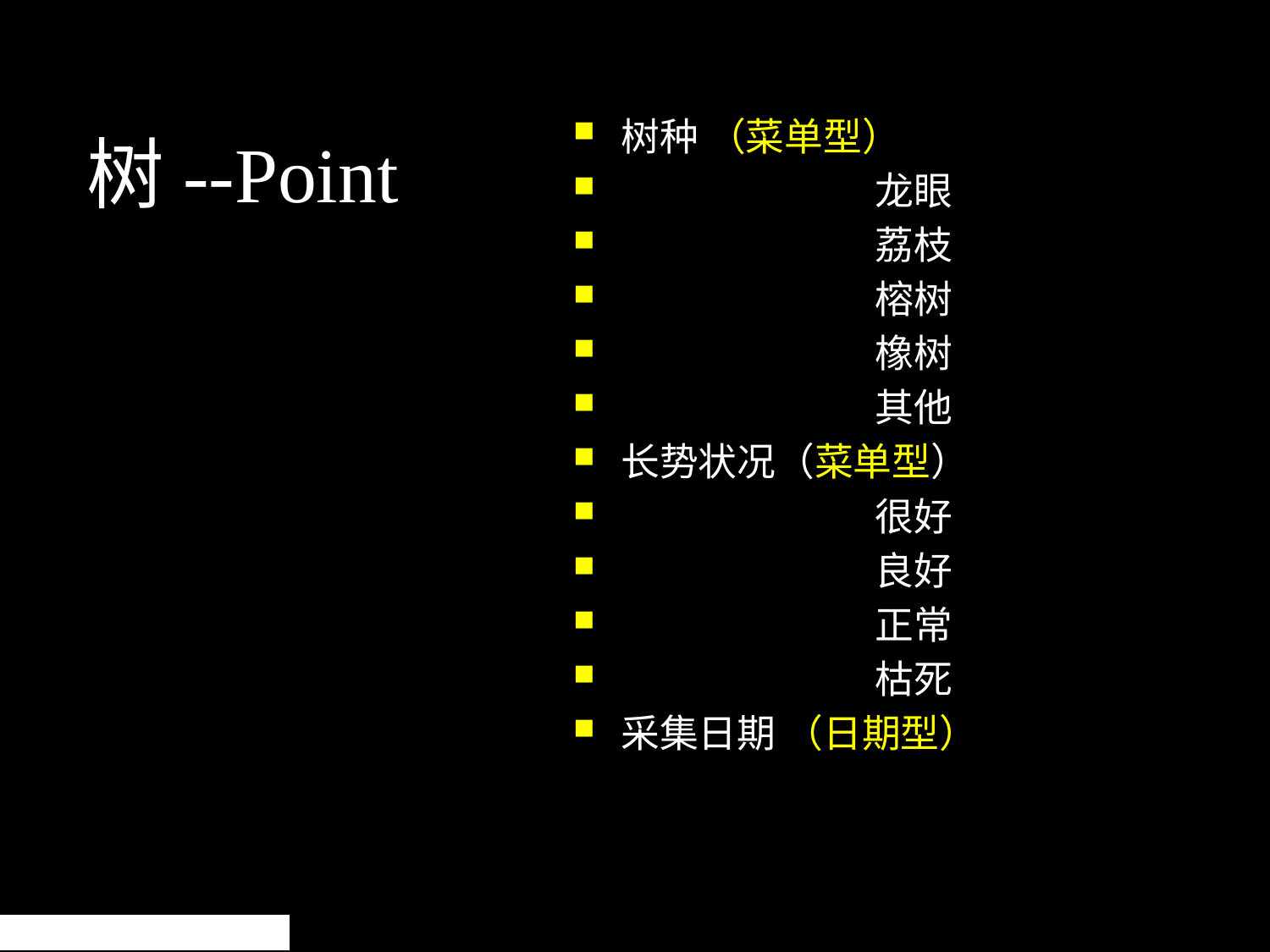

# 树--Point
树种 （菜单型）
		龙眼
		荔枝
		榕树
		橡树
		其他
长势状况（菜单型）
		很好
		良好
		正常
		枯死
采集日期 （日期型）